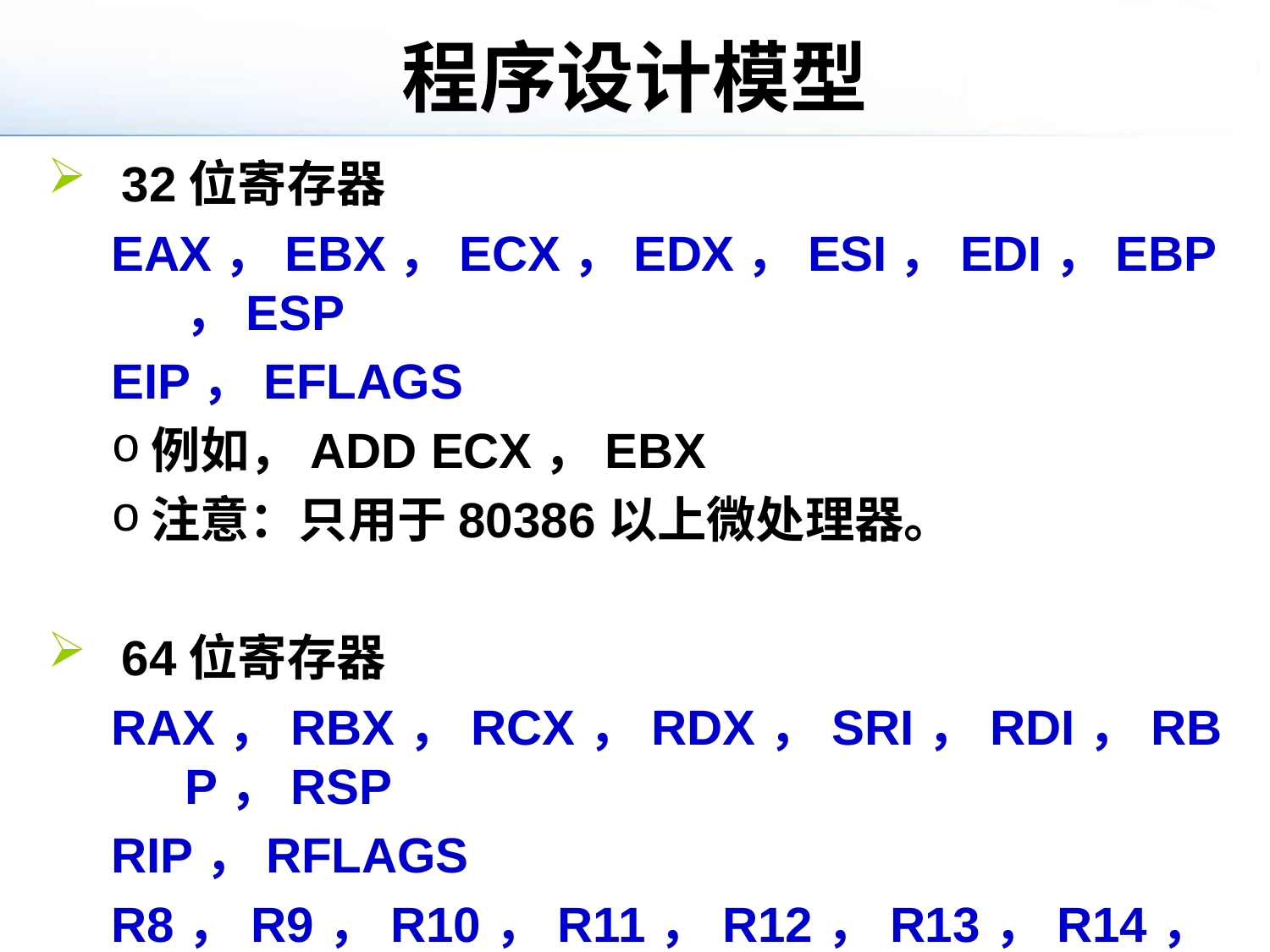

# 程序设计模型
32位寄存器
EAX，EBX，ECX，EDX，ESI，EDI，EBP，ESP
EIP，EFLAGS
例如，ADD ECX，EBX
注意：只用于80386以上微处理器。

64位寄存器
RAX，RBX，RCX，RDX，SRI，RDI，RBP，RSP
RIP，RFLAGS
R8，R9，R10，R11，R12，R13，R14，R15
例如，ADD RCX, RBX